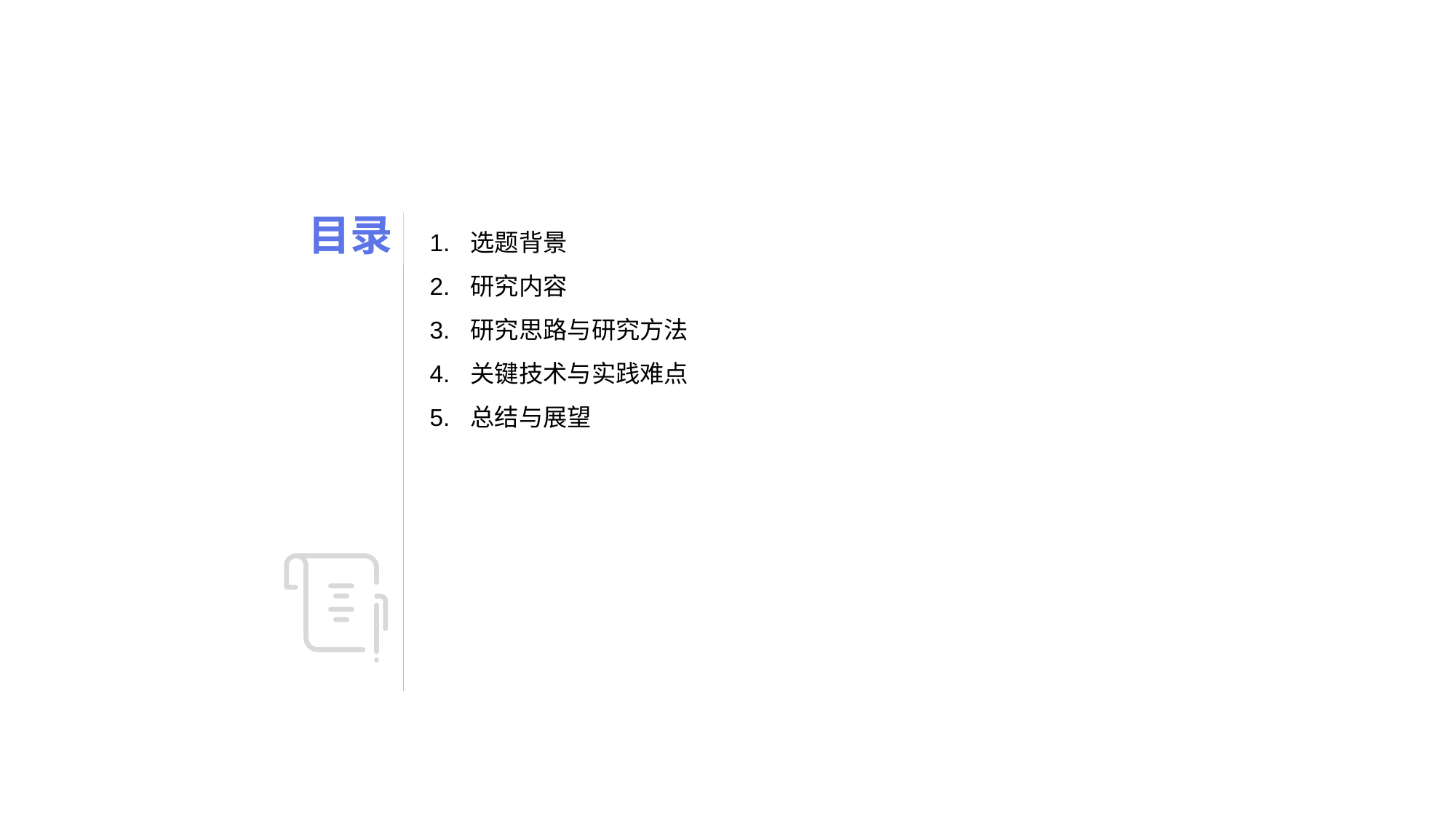

目录
选题背景
研究内容
研究思路与研究方法
关键技术与实践难点
总结与展望